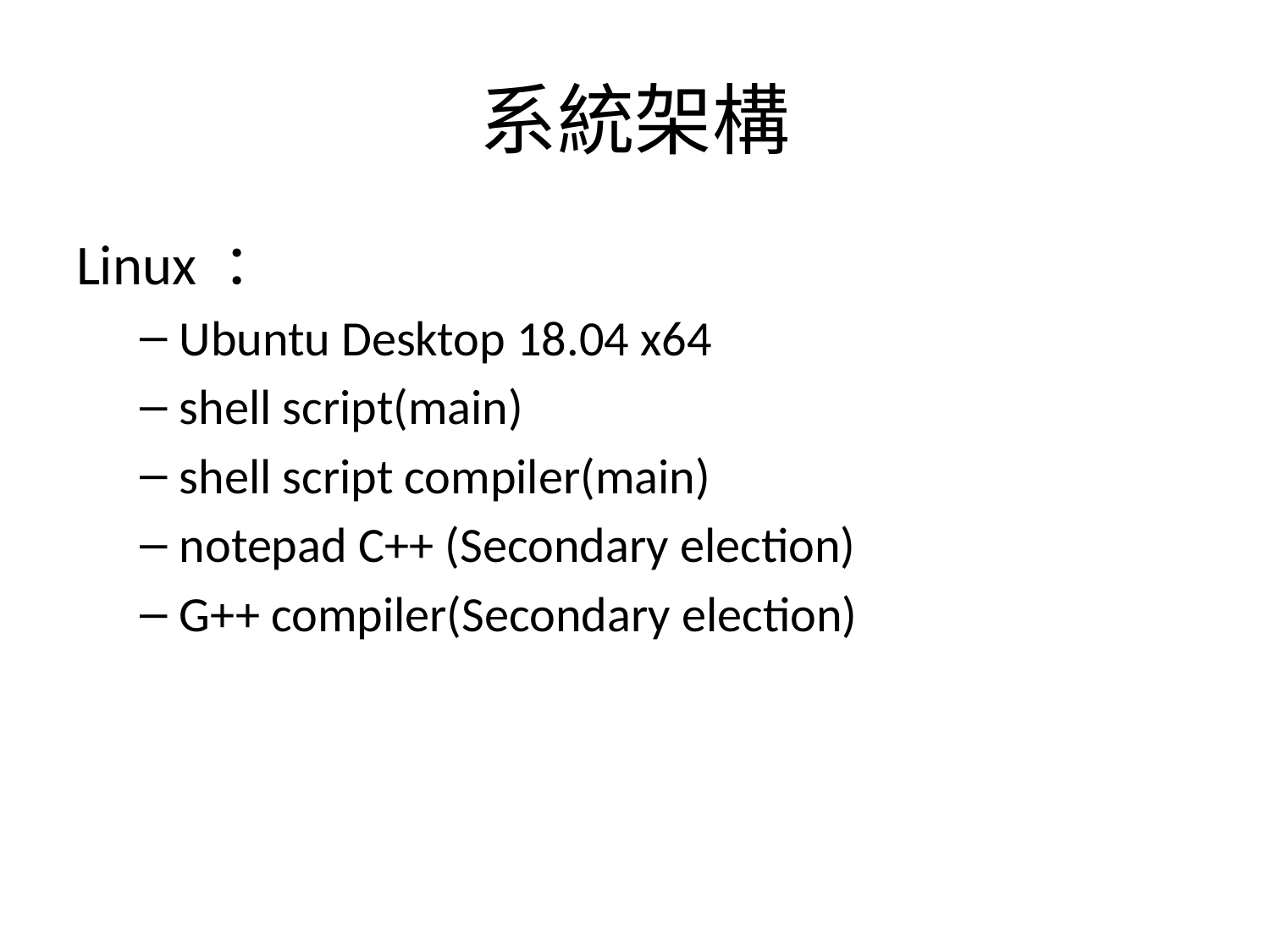

# 系統架構
Linux ：
Ubuntu Desktop 18.04 x64
shell script(main)
shell script compiler(main)
notepad C++ (Secondary election)
G++ compiler(Secondary election)